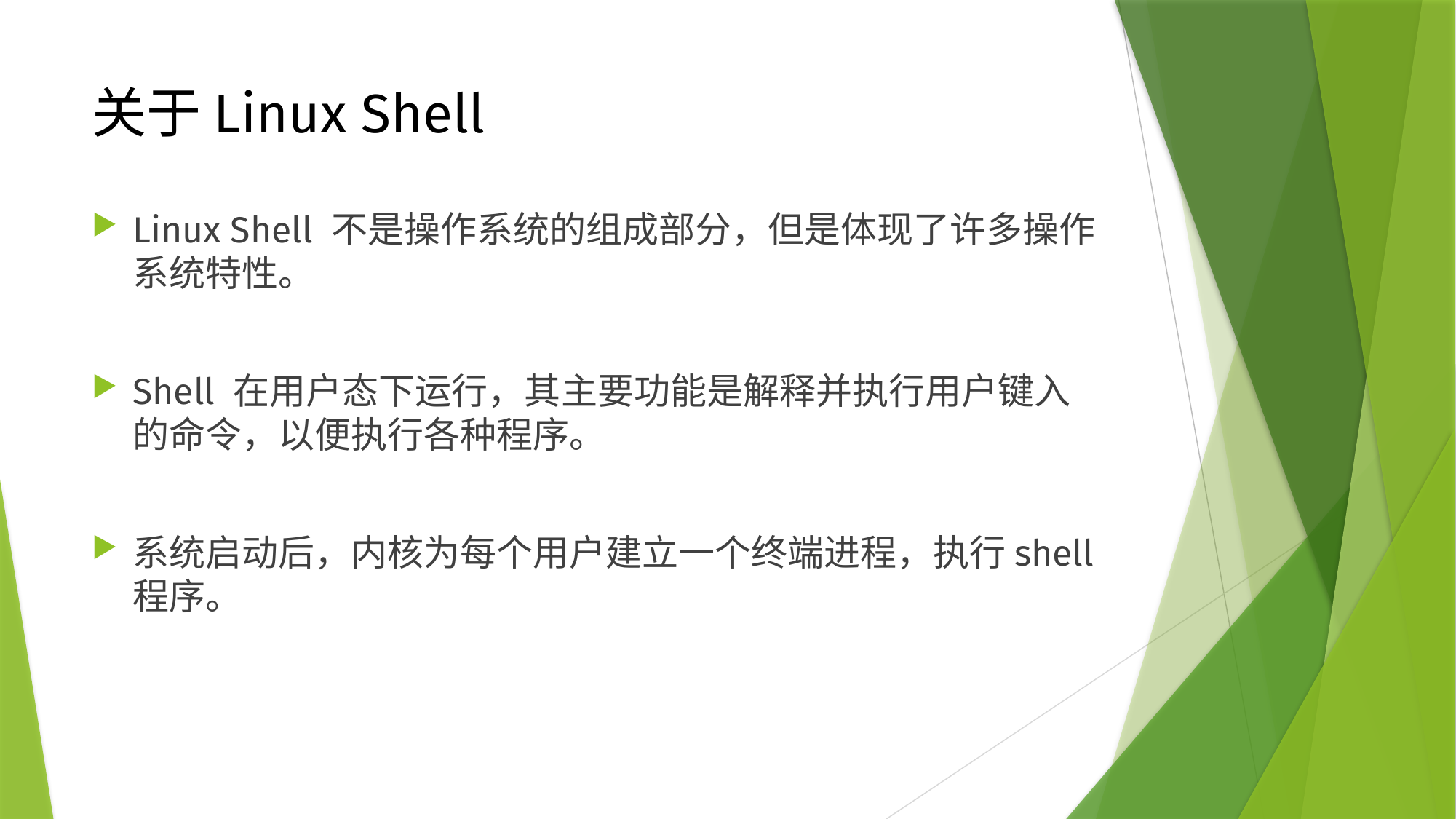

# 关于Linux Shell
Linux Shell 不是操作系统的组成部分，但是体现了许多操作系统特性。

Shell 在用户态下运行，其主要功能是解释并执行用户键入的命令，以便执行各种程序。

系统启动后，内核为每个用户建立一个终端进程，执行shell程序。